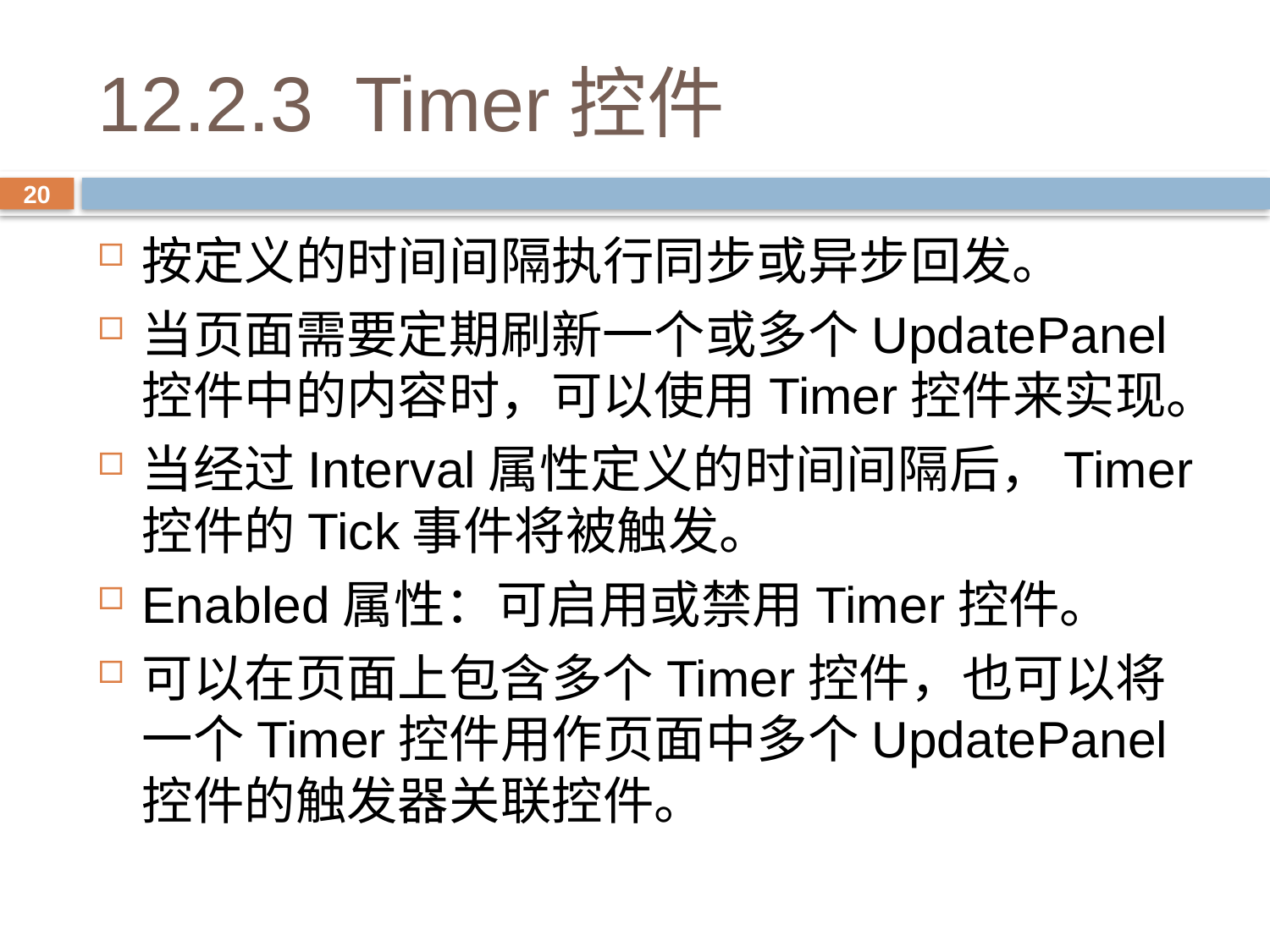

# 12.2.3  Timer控件
20
按定义的时间间隔执行同步或异步回发。
当页面需要定期刷新一个或多个UpdatePanel控件中的内容时，可以使用Timer控件来实现。
当经过Interval属性定义的时间间隔后，Timer控件的Tick事件将被触发。
Enabled属性：可启用或禁用Timer控件。
可以在页面上包含多个Timer控件，也可以将一个Timer控件用作页面中多个UpdatePanel控件的触发器关联控件。